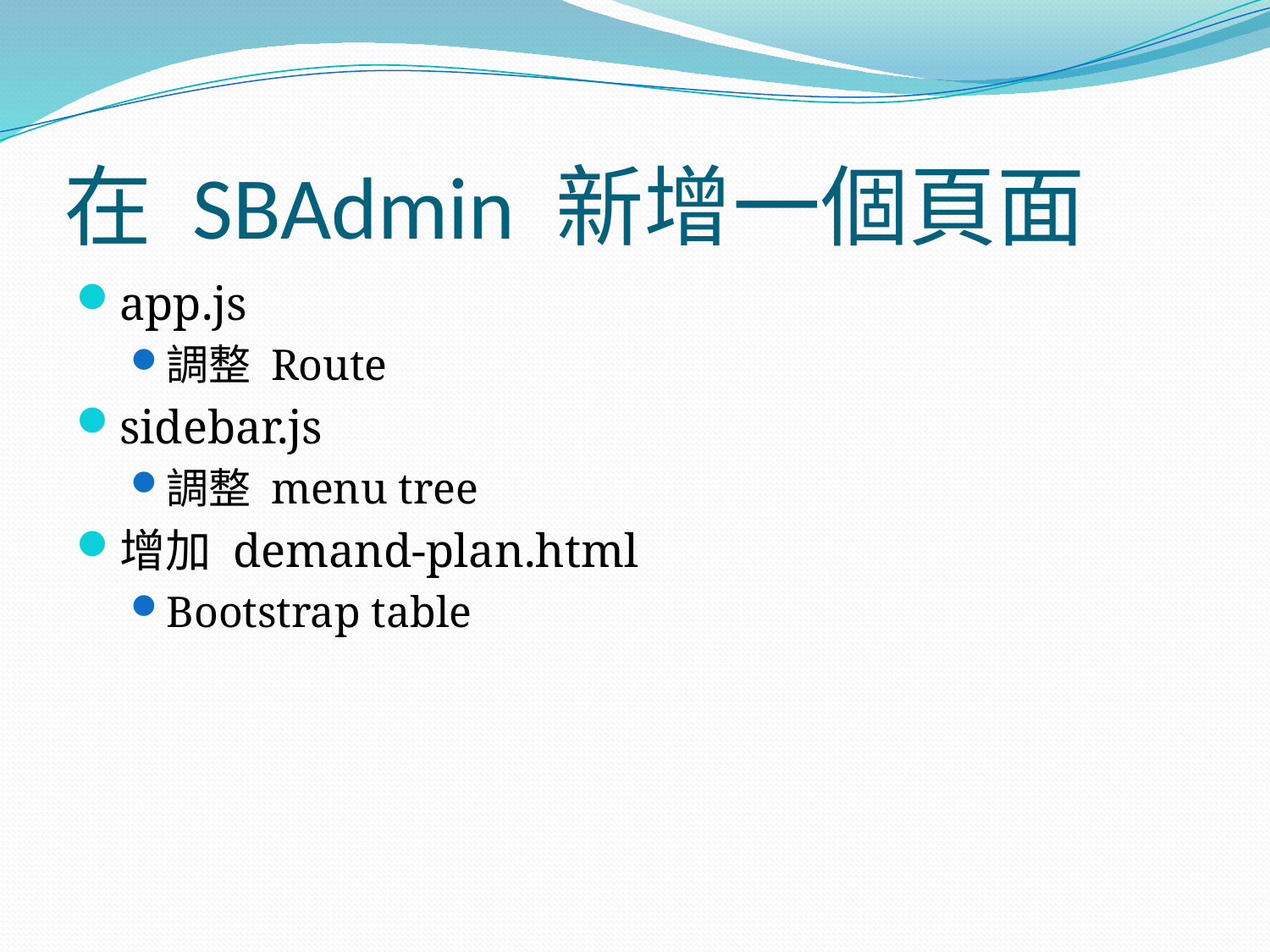

# 在 SBAdmin 新增一個頁面
app.js
調整 Route
sidebar.js
調整 menu tree
增加 demand-plan.html
Bootstrap table